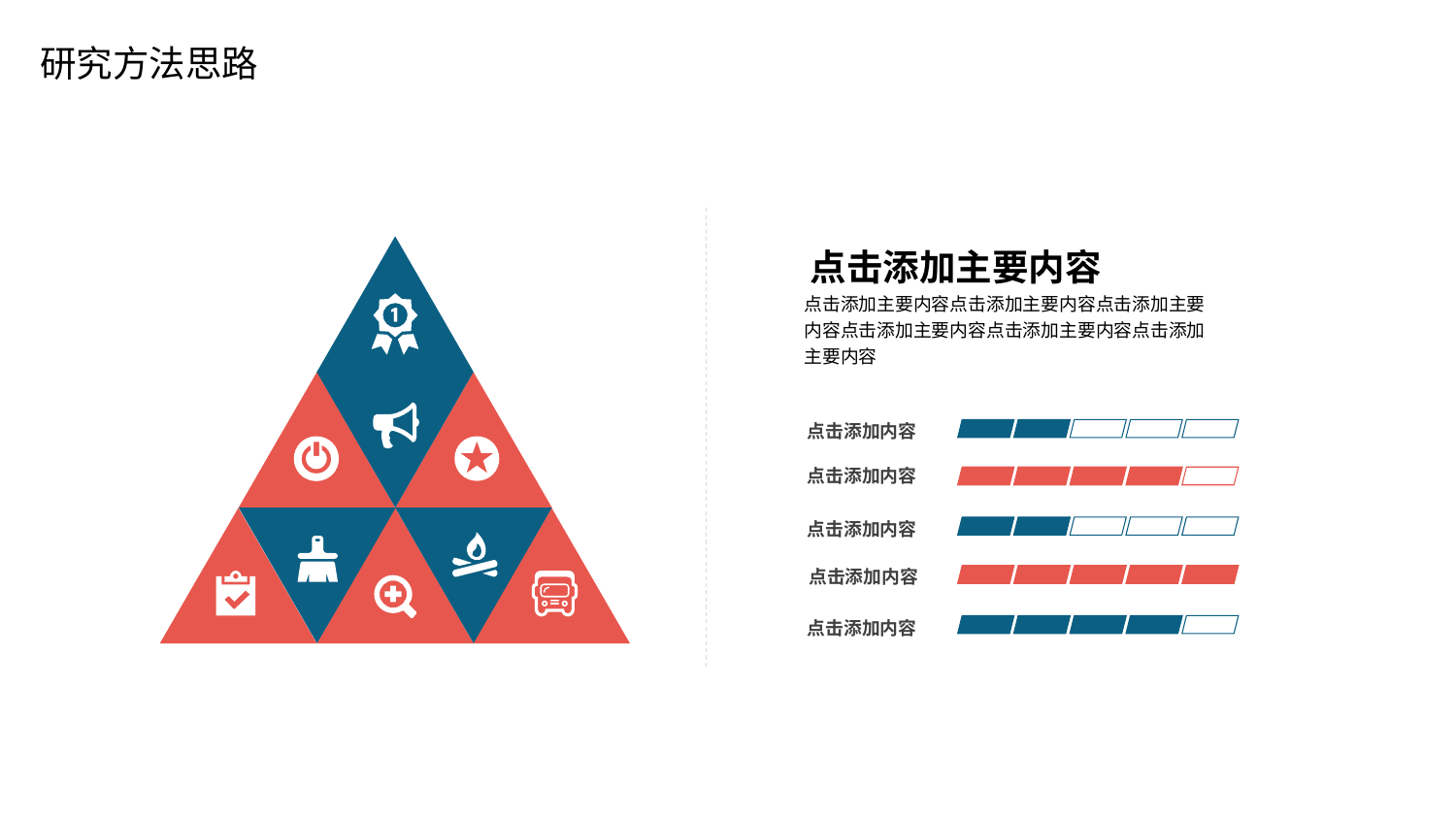

点击添加主要内容

点击添加主要内容点击添加主要内容点击添加主要内容点击添加主要内容点击添加主要内容点击添加主要内容

点击添加内容

点击添加内容

点击添加内容

点击添加内容

点击添加内容